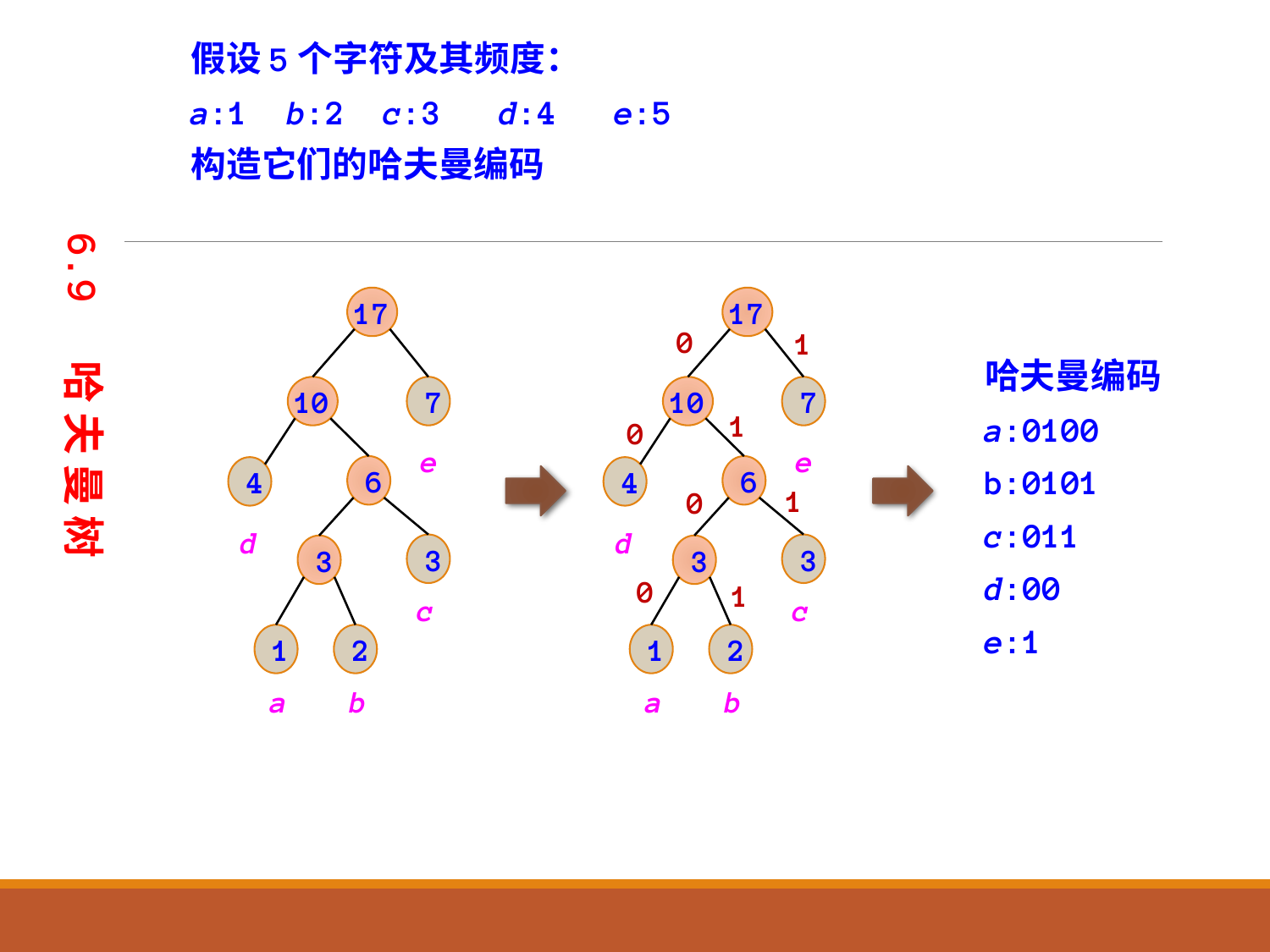

假设5个字符及其频度：
a:1  b:2  c:3   d:4   e:5
构造它们的哈夫曼编码
6.9  哈 夫 曼 树
17
10
7
e
6
4
d
3
3
c
1
2
a
b
17
0
1
10
7
1
0
e
6
4
1
0
d
3
3
0
1
c
1
2
a
b
哈夫曼编码
a:0100
b:0101
c:011
d:00
e:1